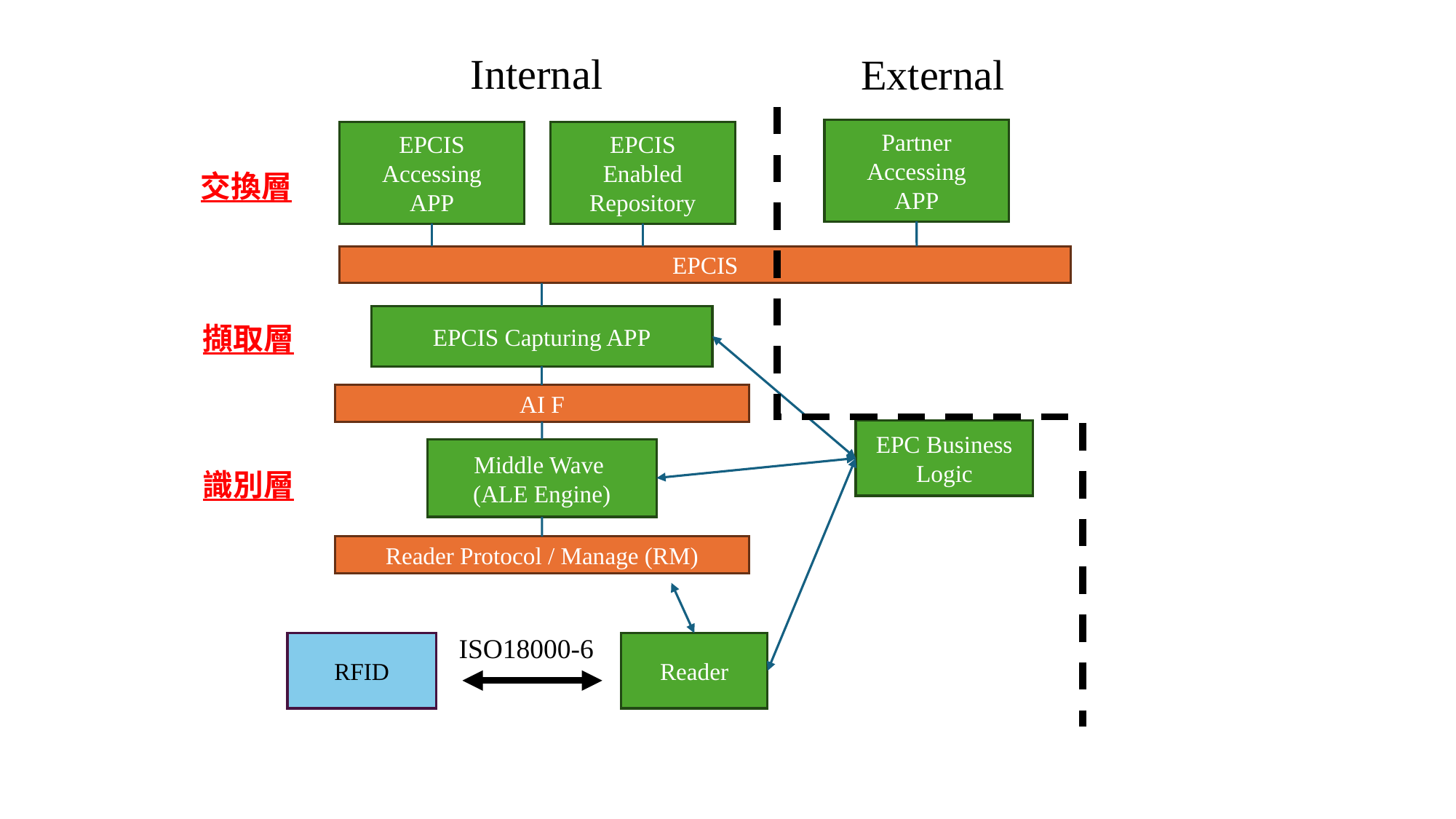

Internal
External
Partner
Accessing
APP
EPCIS
Enabled
Repository
EPCIS
Accessing
APP
交換層
EPCIS
EPCIS Capturing APP
擷取層
AI F
EPC Business Logic
Middle Wave
(ALE Engine)
識別層
Reader Protocol / Manage (RM)
ISO18000-6
RFID
Reader